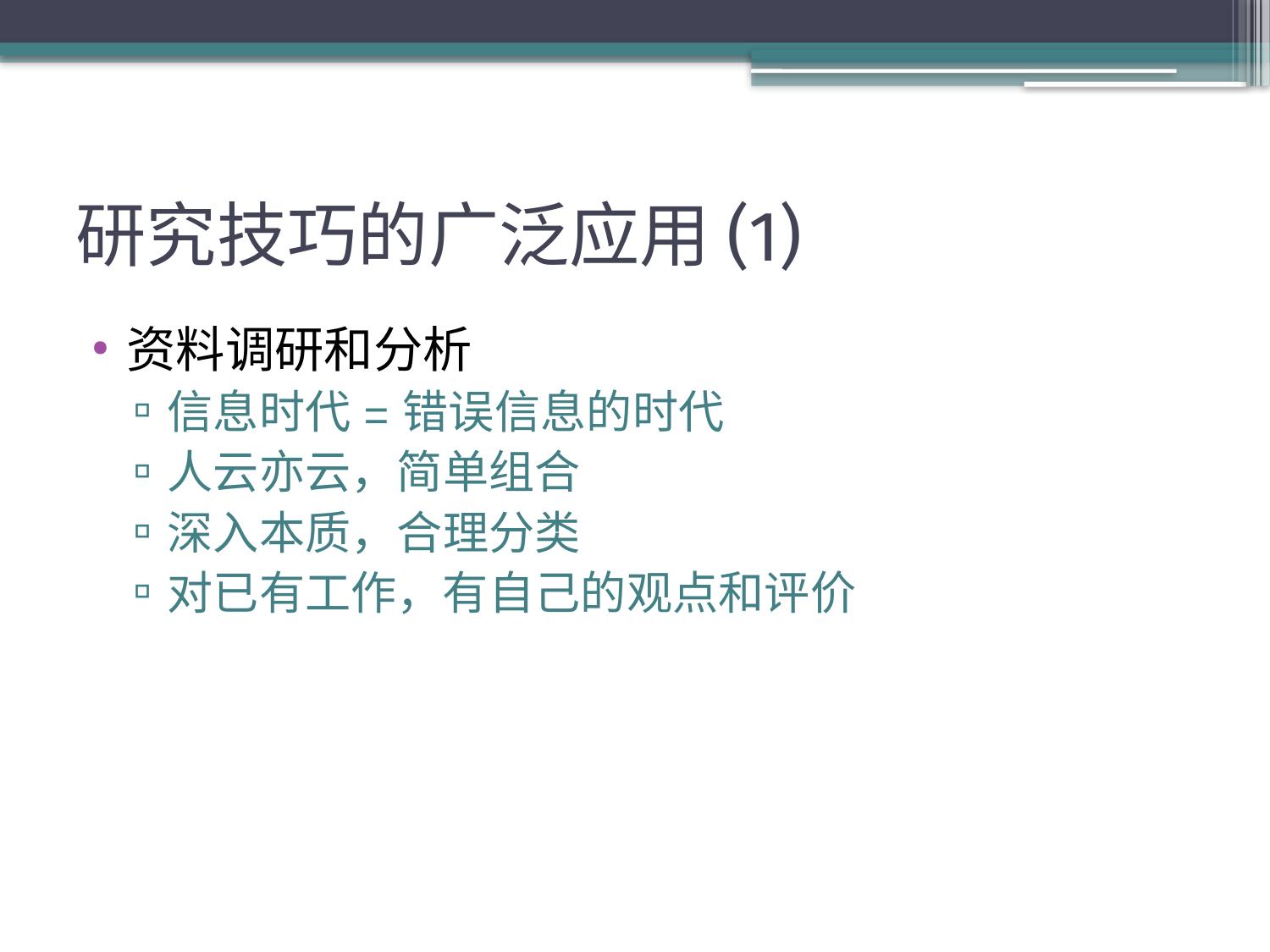

# 研究技巧的广泛应用(1)
资料调研和分析
信息时代=错误信息的时代
人云亦云，简单组合
深入本质，合理分类
对已有工作，有自己的观点和评价